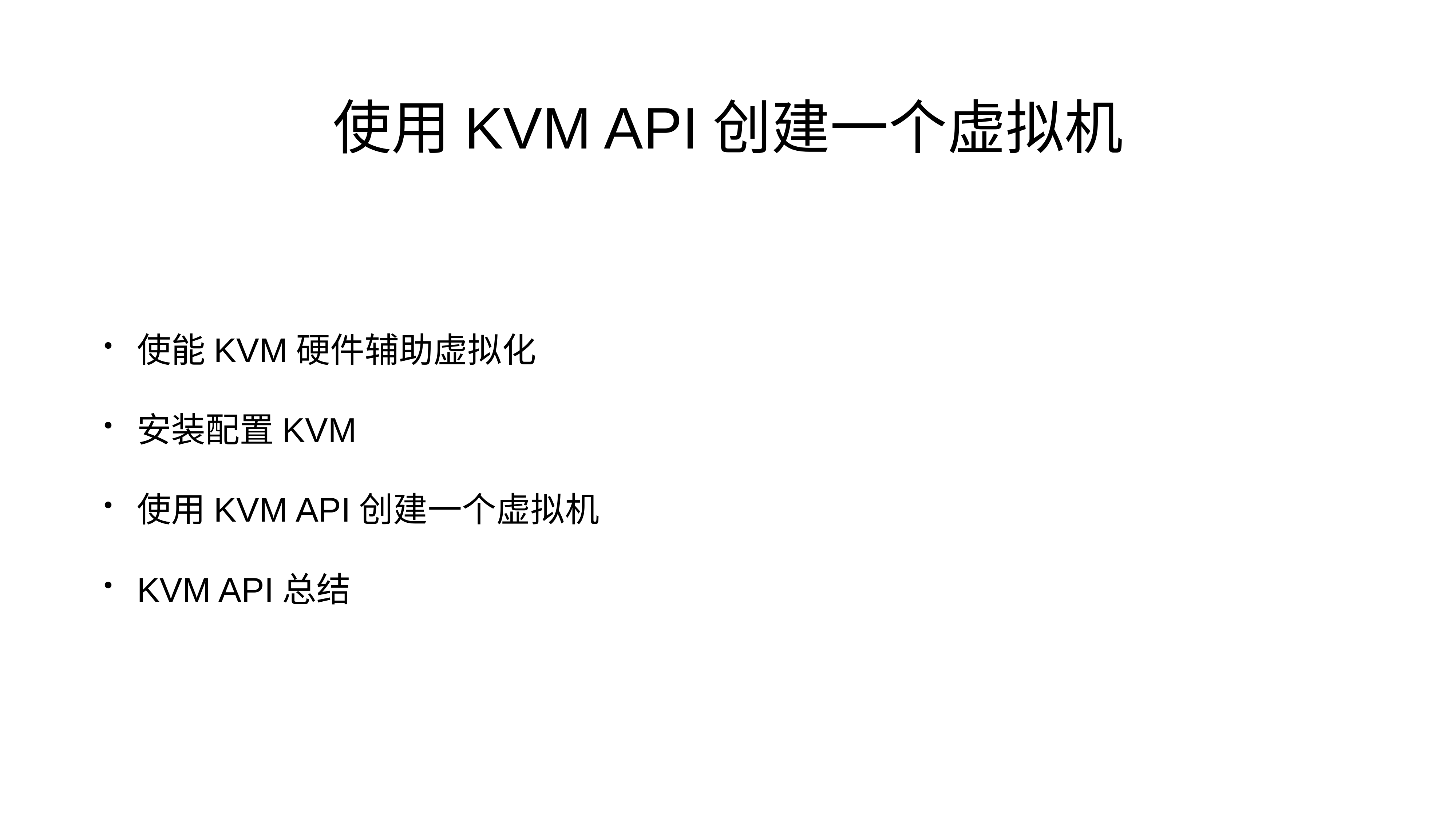

# 使用KVM API创建一个虚拟机
使能KVM硬件辅助虚拟化
安装配置KVM
使用KVM API创建一个虚拟机
KVM API总结